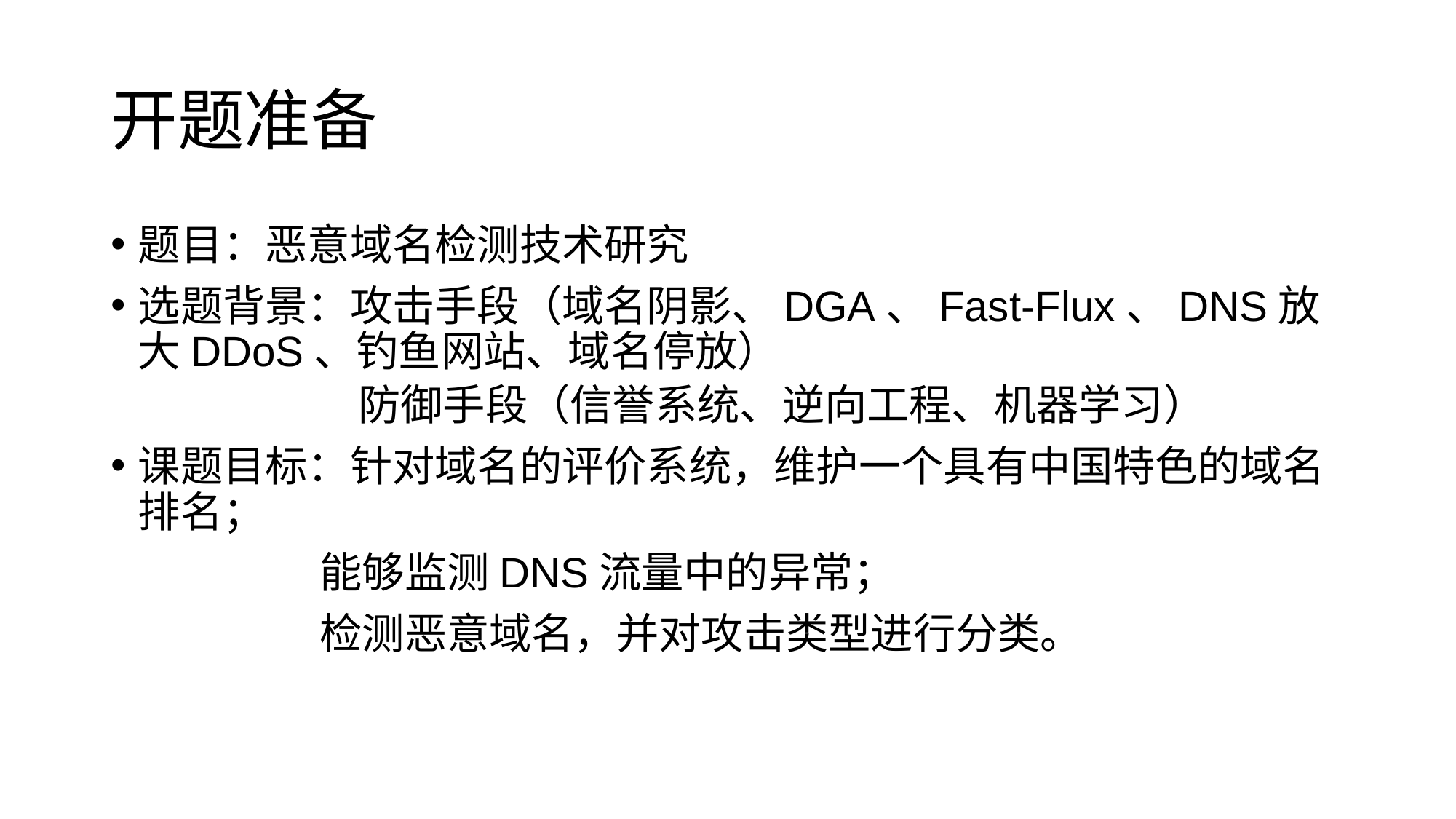

# 开题准备
题目：恶意域名检测技术研究
选题背景：攻击手段（域名阴影、DGA、Fast-Flux、DNS放大DDoS、钓鱼网站、域名停放）
  防御手段（信誉系统、逆向工程、机器学习）
课题目标：针对域名的评价系统，维护一个具有中国特色的域名排名；
                     能够监测DNS流量中的异常；
                     检测恶意域名，并对攻击类型进行分类。